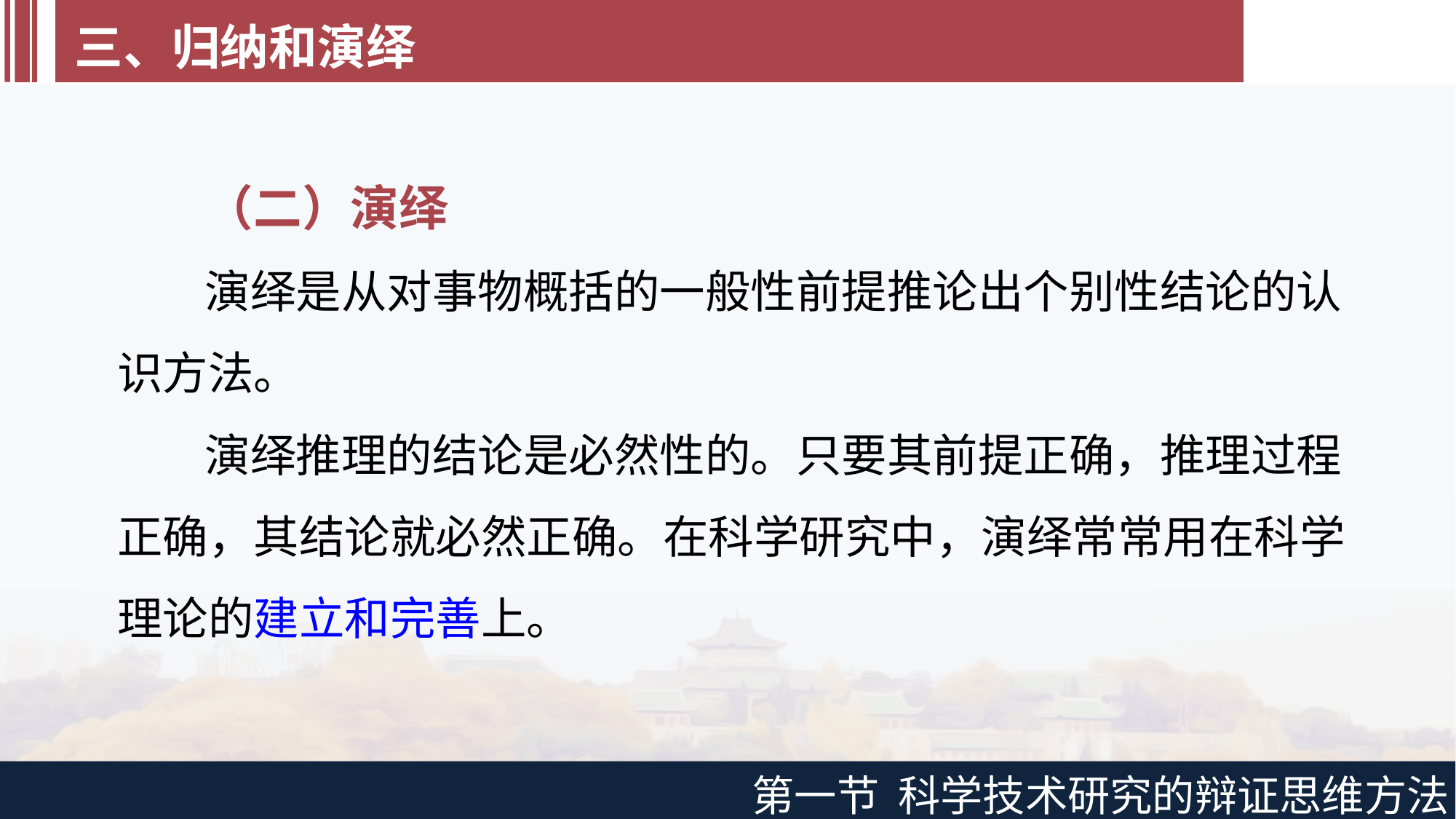

三、归纳和演绎
（二）演绎
演绎是从对事物概括的一般性前提推论出个别性结论的认识方法。
演绎推理的结论是必然性的。只要其前提正确，推理过程正确，其结论就必然正确。在科学研究中，演绎常常用在科学理论的建立和完善上。
第一节  科学技术研究的辩证思维方法